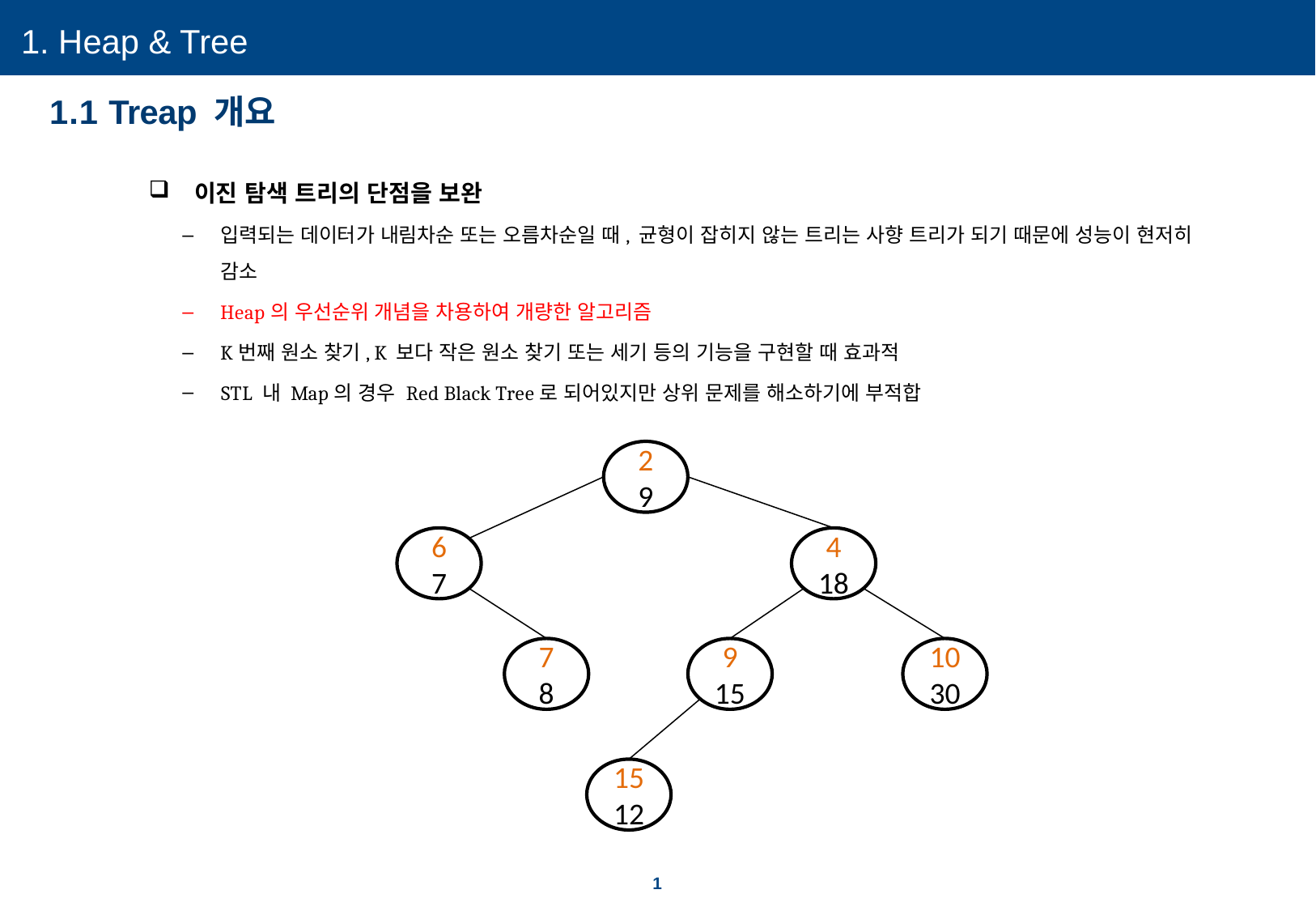

1. Heap & Tree
1.1 Treap 개요
이진 탐색 트리의 단점을 보완
입력되는 데이터가 내림차순 또는 오름차순일 때, 균형이 잡히지 않는 트리는 사향 트리가 되기 때문에 성능이 현저히 감소
Heap의 우선순위 개념을 차용하여 개량한 알고리즘
K번째 원소 찾기, K 보다 작은 원소 찾기 또는 세기 등의 기능을 구현할 때 효과적
STL 내 Map의 경우 Red Black Tree로 되어있지만 상위 문제를 해소하기에 부적합
2
9
6
7
4
18
7
8
9
15
10
30
15
12
1